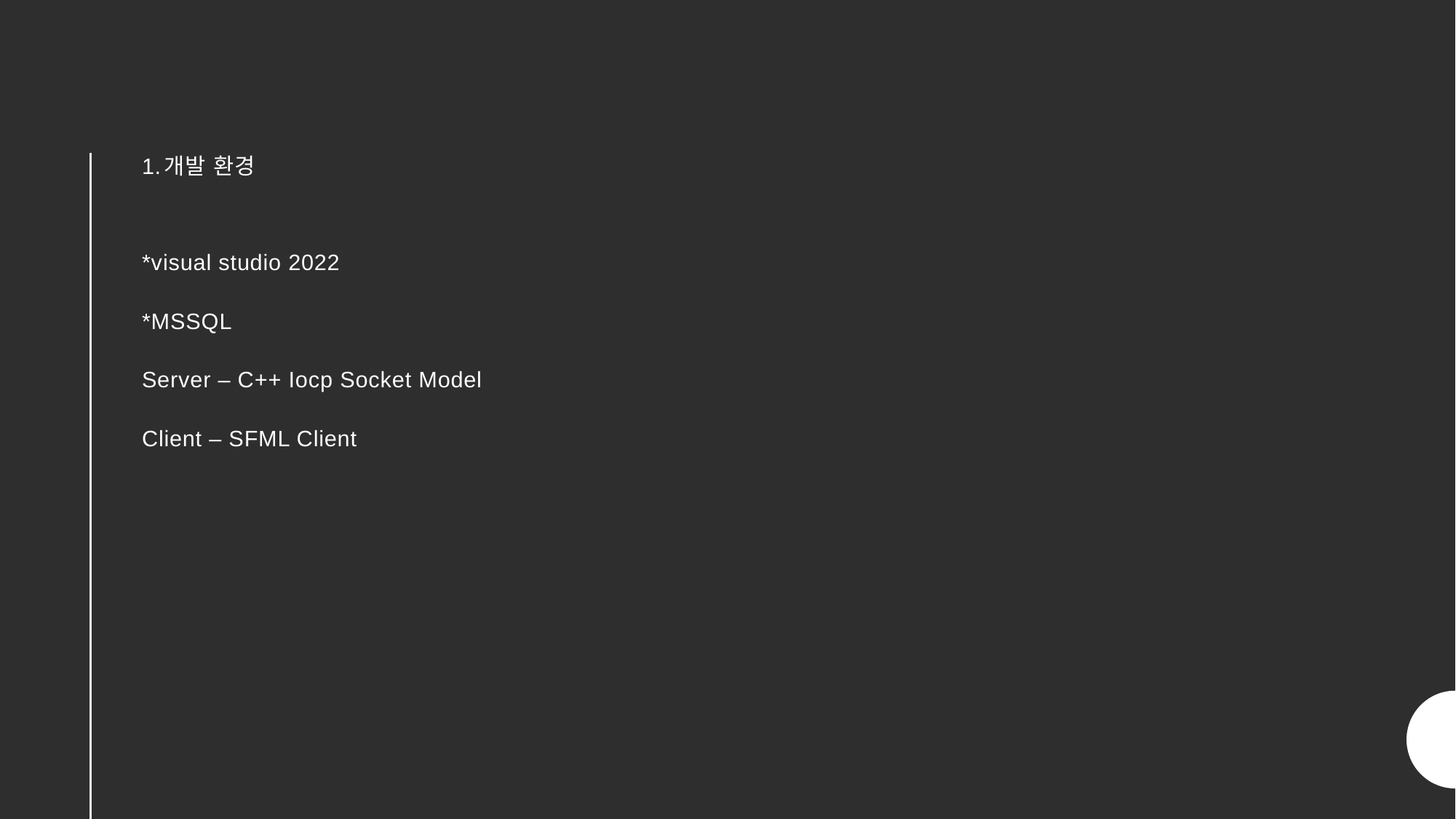

# 1.개발 환경 *visual studio 2022 *MSSQL Server – C++ Iocp Socket Model Client – SFML Client